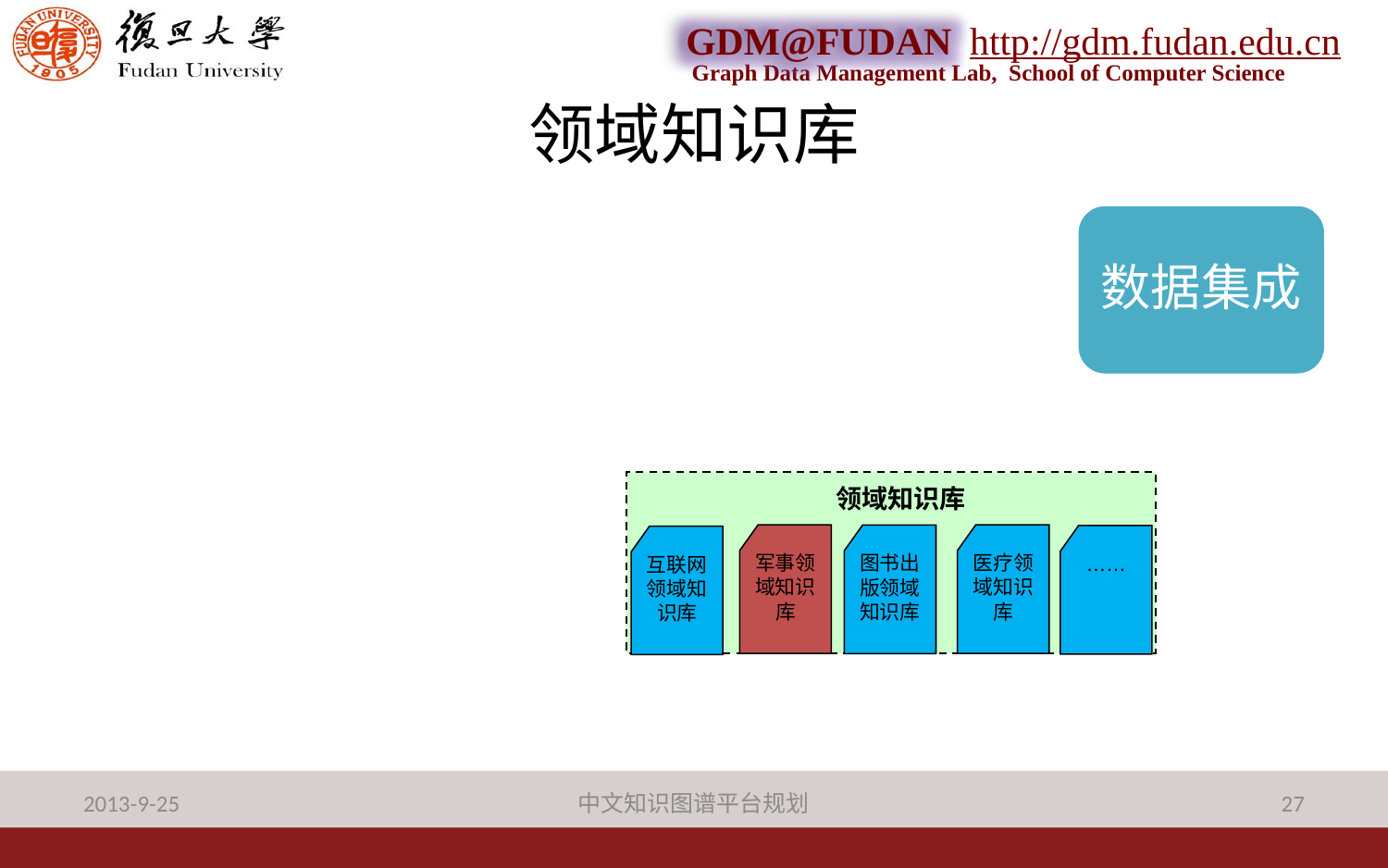

# 领域知识库

数据集成

领域知识库
军事领域知识库
医疗领域知识库
图书出版领域知识库
……
互联网领域知识库
2013-9-25
中文知识图谱平台规划
27